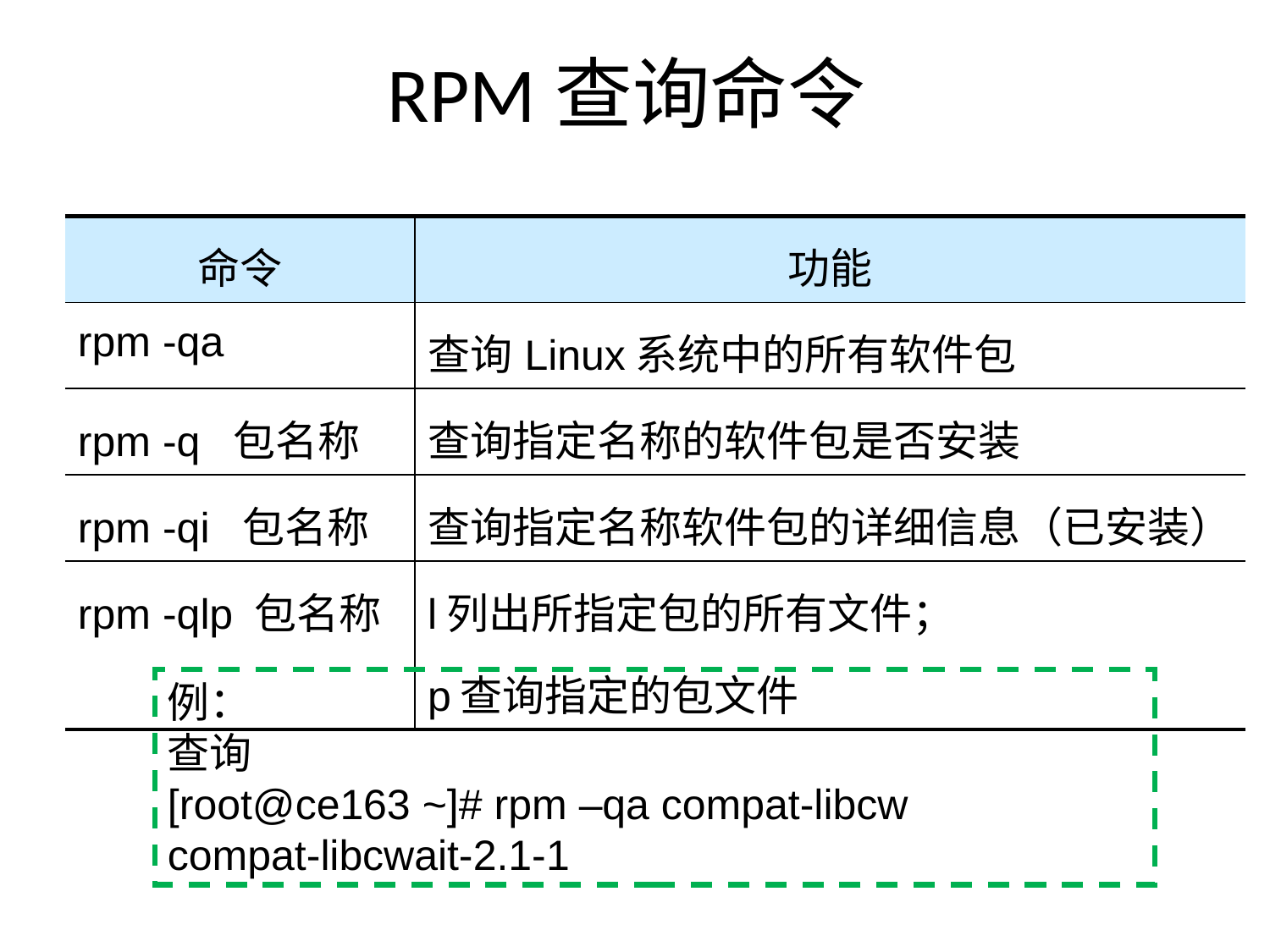

# RPM查询命令
| 命令 | 功能 |
| --- | --- |
| rpm -qa | 查询Linux系统中的所有软件包 |
| rpm -q 包名称 | 查询指定名称的软件包是否安装 |
| rpm -qi 包名称 | 查询指定名称软件包的详细信息（已安装） |
| rpm -qlp 包名称 | l列出所指定包的所有文件； p查询指定的包文件 |
例：
查询
[root@ce163 ~]# rpm –qa compat-libcw
compat-libcwait-2.1-1